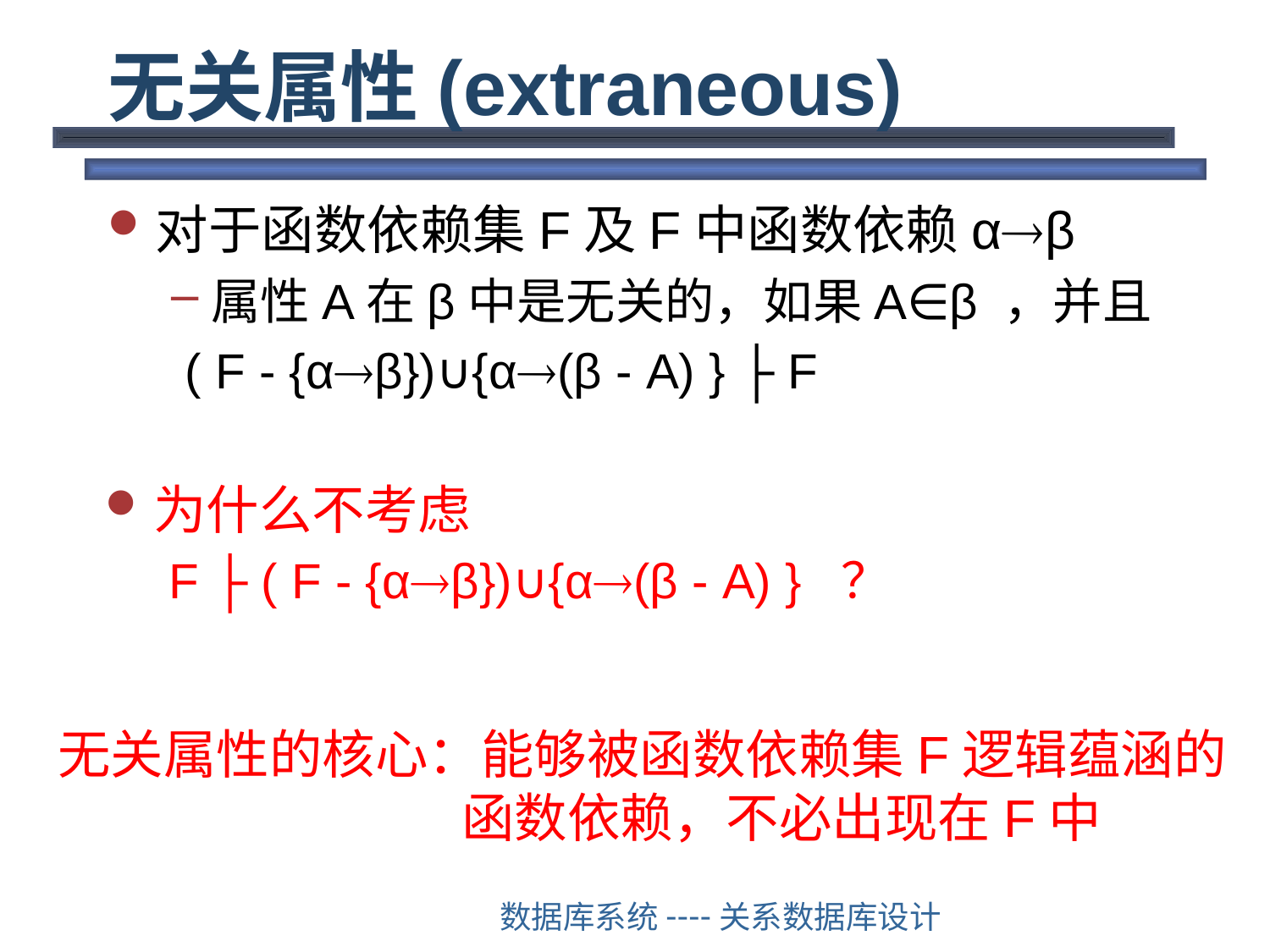

# 无关属性(extraneous)
对于函数依赖集F及F中函数依赖α→β
属性A在β中是无关的，如果A∈β ，并且
 ( F - {α→β})∪{α→(β - A) } ├ F

为什么不考虑
F ├ ( F - {α→β})∪{α→(β - A) }  ？

无关属性的核心：能够被函数依赖集F逻辑蕴涵的
                                 函数依赖，不必出现在F中
数据库系统----关系数据库设计